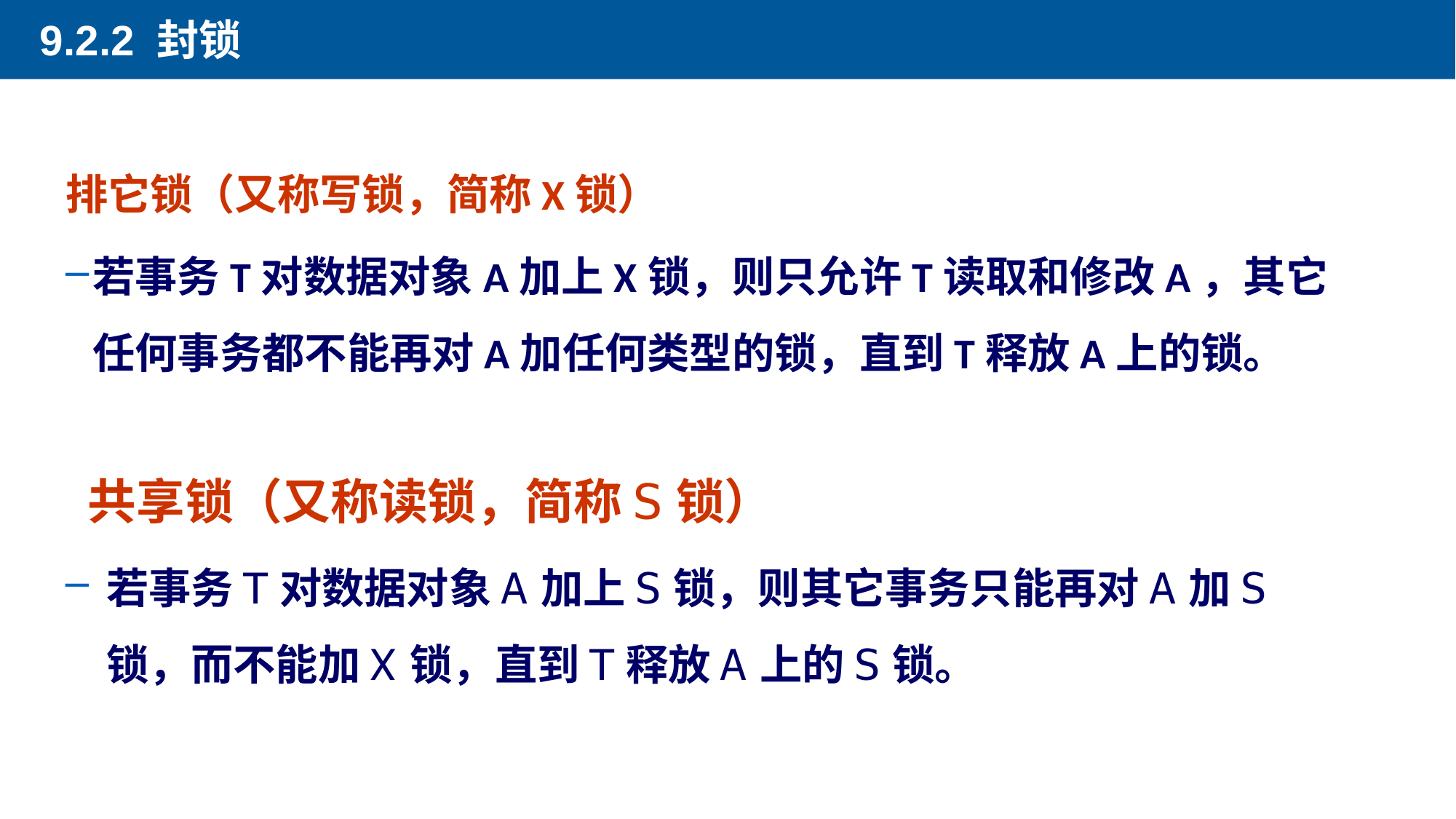

9.2.2 封锁
排它锁（又称写锁，简称X锁）
若事务T对数据对象A加上X锁，则只允许T读取和修改A，其它任何事务都不能再对A加任何类型的锁，直到T释放A上的锁。
 共享锁（又称读锁，简称S锁）
若事务T对数据对象A加上S锁，则其它事务只能再对A加S锁，而不能加X锁，直到T释放A上的S锁。